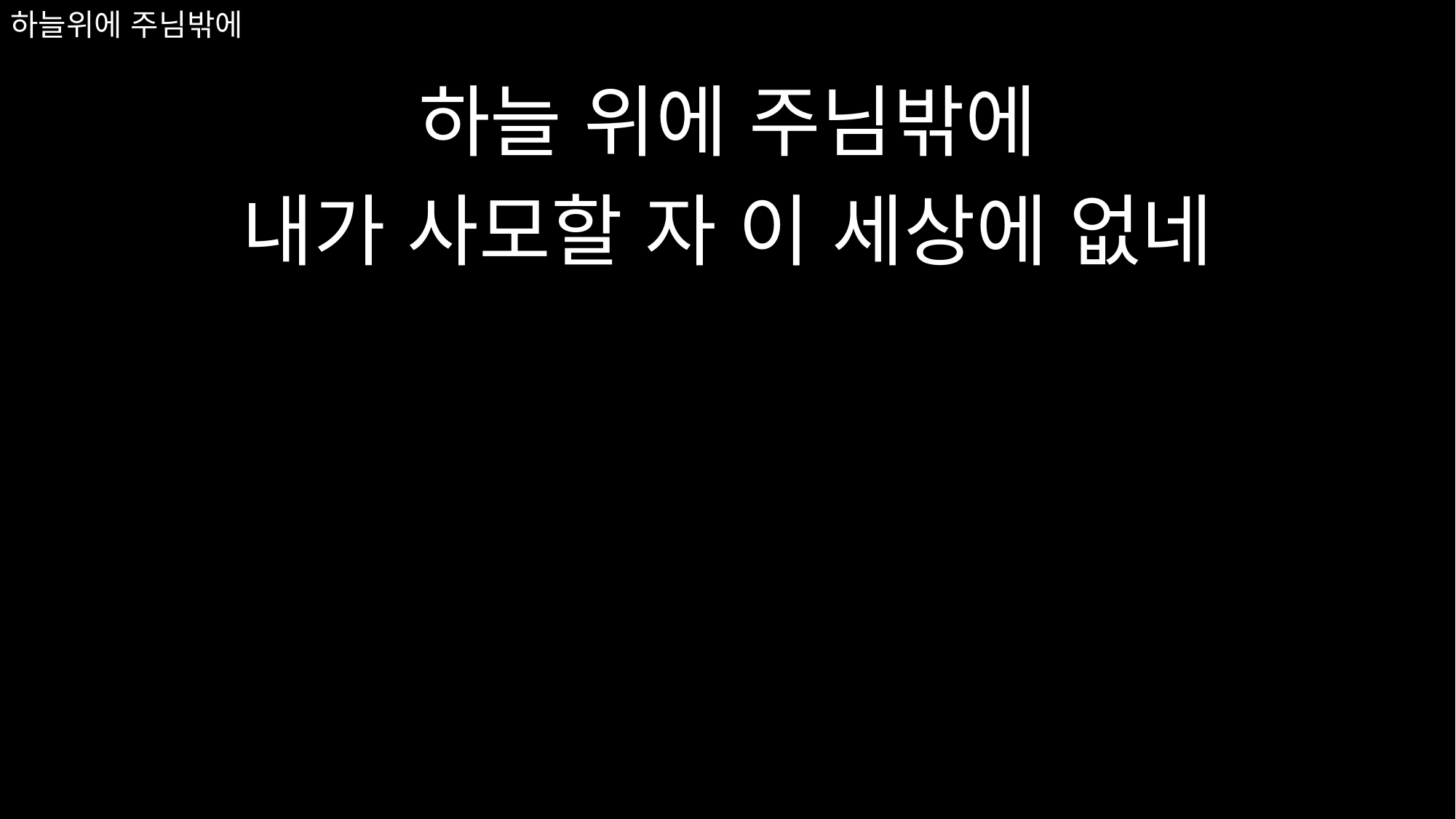

하늘 위에 주님밖에
내가 사모할 자 이 세상에 없네

# 하늘위에 주님밖에